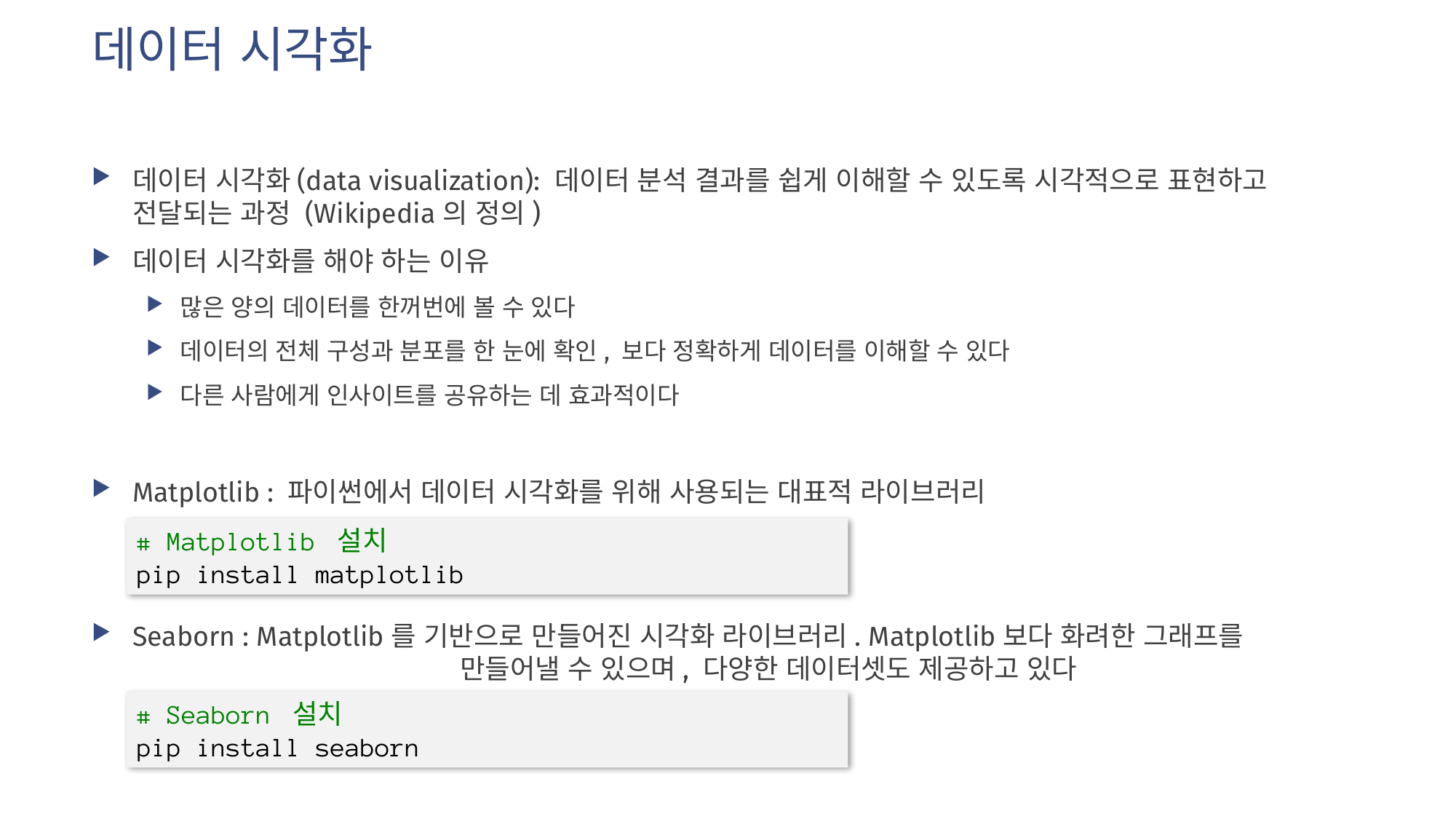

# 데이터 시각화
데이터 시각화(data visualization): 데이터 분석 결과를 쉽게 이해할 수 있도록 시각적으로 표현하고 전달되는 과정 (Wikipedia의 정의)
데이터 시각화를 해야 하는 이유
많은 양의 데이터를 한꺼번에 볼 수 있다
데이터의 전체 구성과 분포를 한 눈에 확인, 보다 정확하게 데이터를 이해할 수 있다
다른 사람에게 인사이트를 공유하는 데 효과적이다

Matplotlib : 파이썬에서 데이터 시각화를 위해 사용되는 대표적 라이브러리

Seaborn : Matplotlib를 기반으로 만들어진 시각화 라이브러리. Matplotlib보다 화려한 그래프를
			만들어낼 수 있으며, 다양한 데이터셋도 제공하고 있다

# Matplotlib 설치
pip install matplotlib
# Seaborn 설치
pip install seaborn